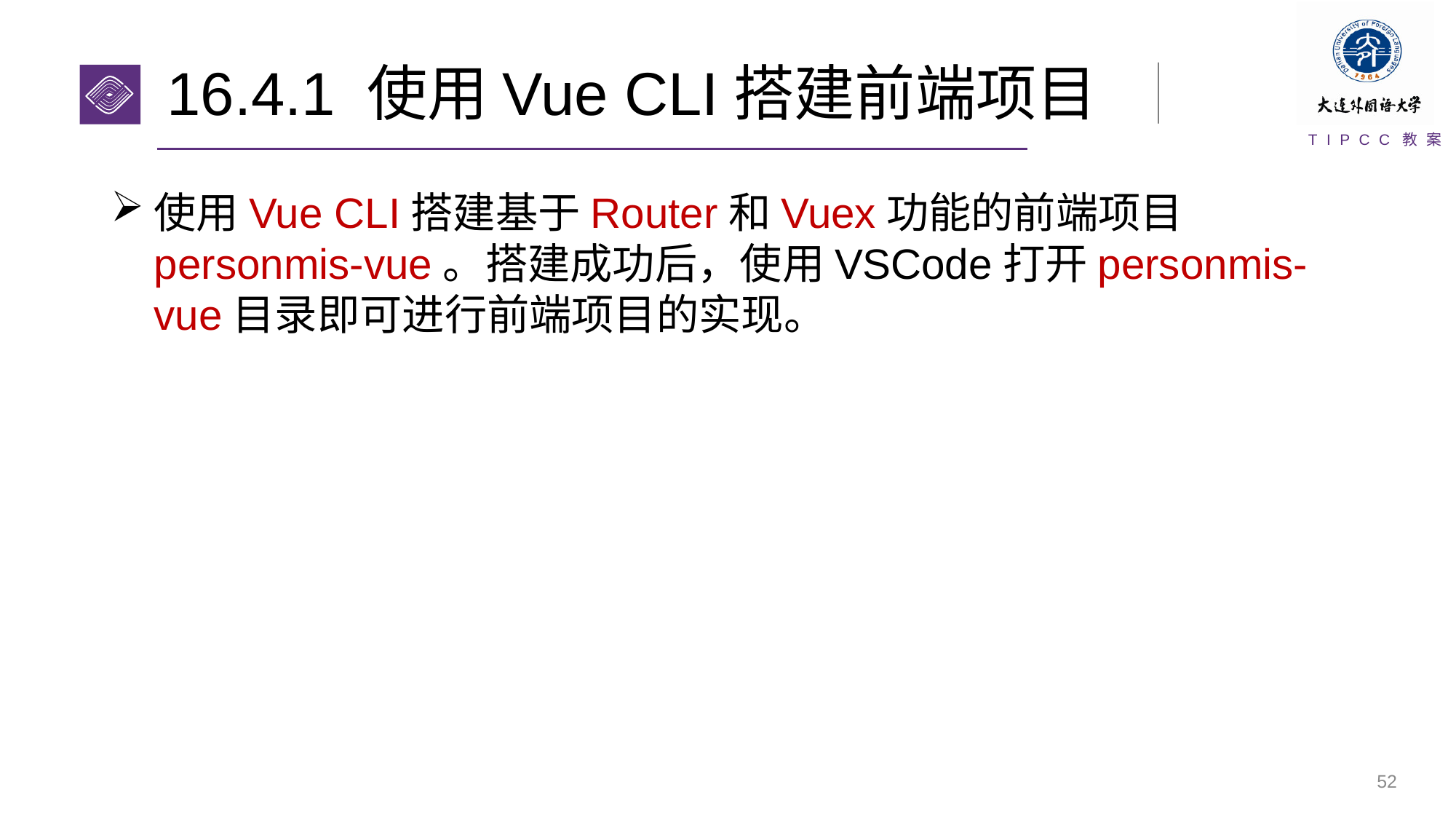

# 16.4.1 使用Vue CLI搭建前端项目
使用Vue CLI搭建基于Router和Vuex功能的前端项目personmis-vue。搭建成功后，使用VSCode打开personmis-vue目录即可进行前端项目的实现。
52